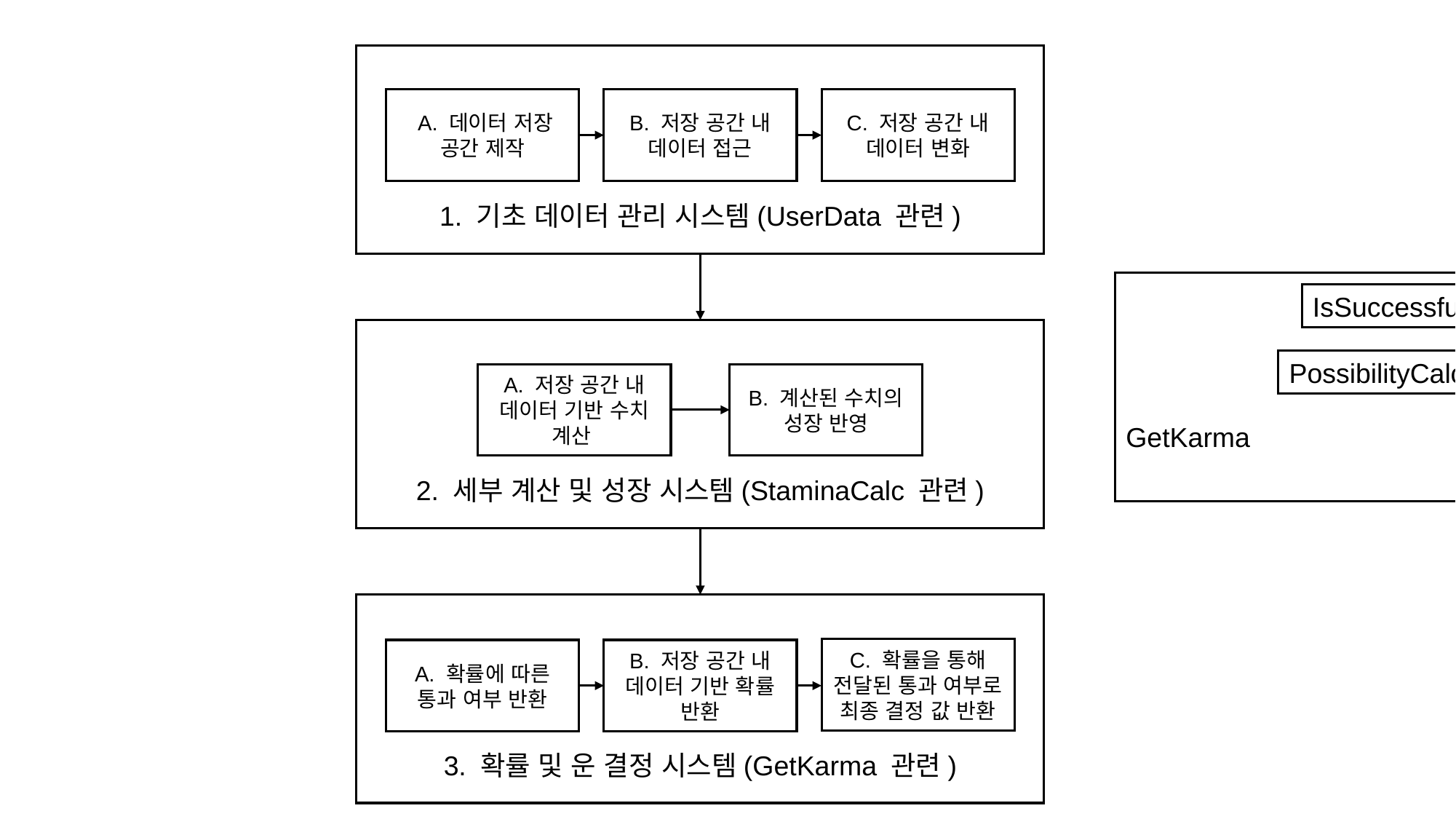

1. 기초 데이터 관리 시스템(UserData 관련)
 A. 데이터 저장 공간 제작
B. 저장 공간 내 데이터 접근
C. 저장 공간 내 데이터 변화

GetKarma
IsSuccessful
지정한 확률에 따라 통과 여부를 반환

특정 Stat의 값에 따라 확률을 반환

계산된 확률을 활용해 반환된 통과 여부를 통해 최종 Karma 값을 반환

2. 세부 계산 및 성장 시스템(StaminaCalc 관련)
PossibilityCalc
B. 계산된 수치의 성장 반영
A. 저장 공간 내 데이터 기반 수치 계산

3. 확률 및 운 결정 시스템(GetKarma 관련)
C. 확률을 통해 전달된 통과 여부로 최종 결정 값 반환
B. 저장 공간 내 데이터 기반 확률 반환
A. 확률에 따른 통과 여부 반환